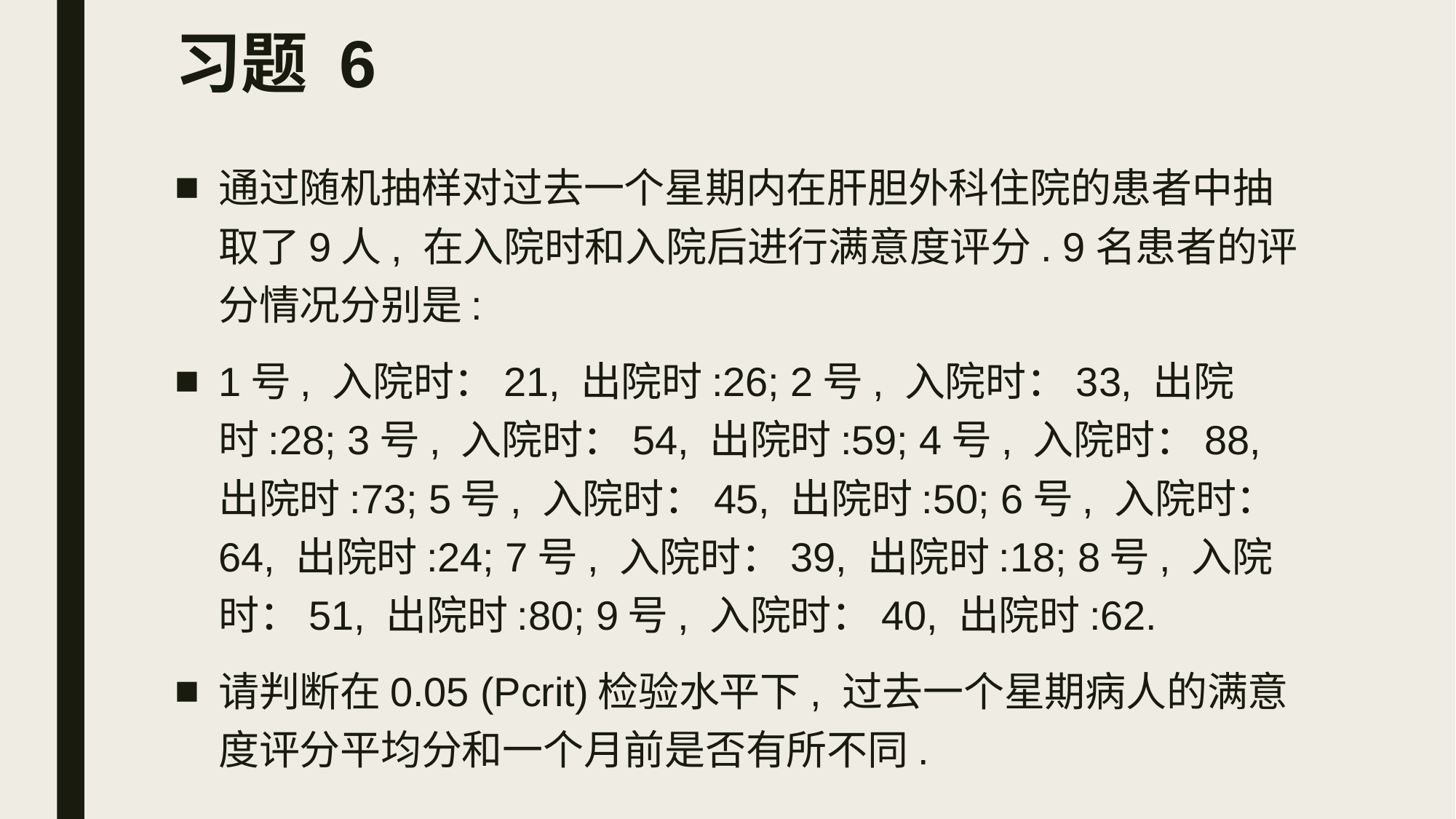

# 习题 6
通过随机抽样对过去一个星期内在肝胆外科住院的患者中抽取了9人, 在入院时和入院后进行满意度评分. 9名患者的评分情况分别是:
1号, 入院时：21, 出院时:26; 2号, 入院时：33, 出院时:28; 3号, 入院时：54, 出院时:59; 4号, 入院时：88, 出院时:73; 5号, 入院时：45, 出院时:50; 6号, 入院时：64, 出院时:24; 7号, 入院时：39, 出院时:18; 8号, 入院时：51, 出院时:80; 9号, 入院时：40, 出院时:62.
请判断在0.05 (Pcrit)检验水平下, 过去一个星期病人的满意度评分平均分和一个月前是否有所不同.